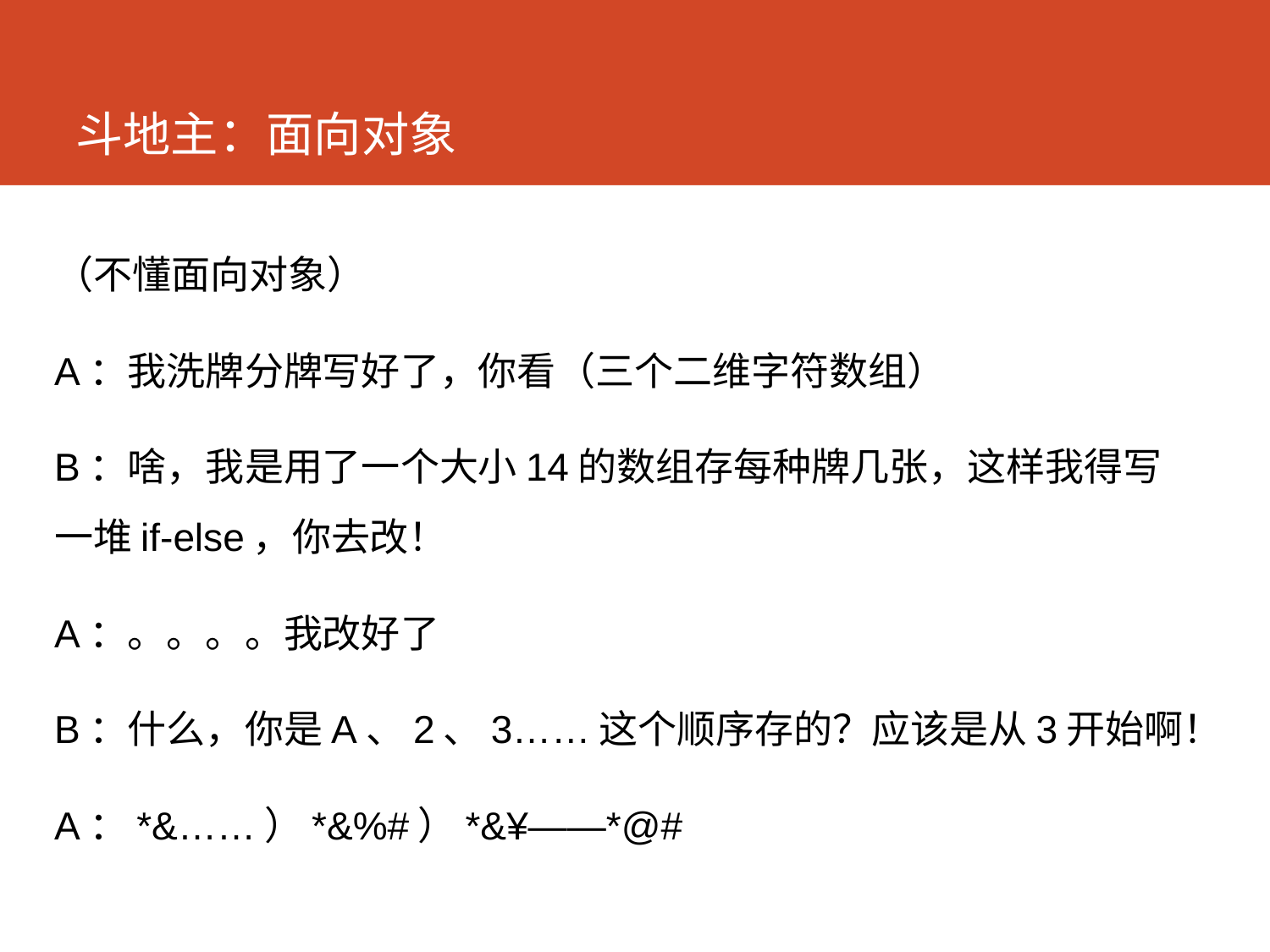

# 斗地主：面向对象
（不懂面向对象）
A：我洗牌分牌写好了，你看（三个二维字符数组）
B：啥，我是用了一个大小14的数组存每种牌几张，这样我得写一堆if-else，你去改！
A：。。。。我改好了
B：什么，你是A、2、3……这个顺序存的？应该是从3开始啊！
A：*&……）*&%#）*&¥——*@#